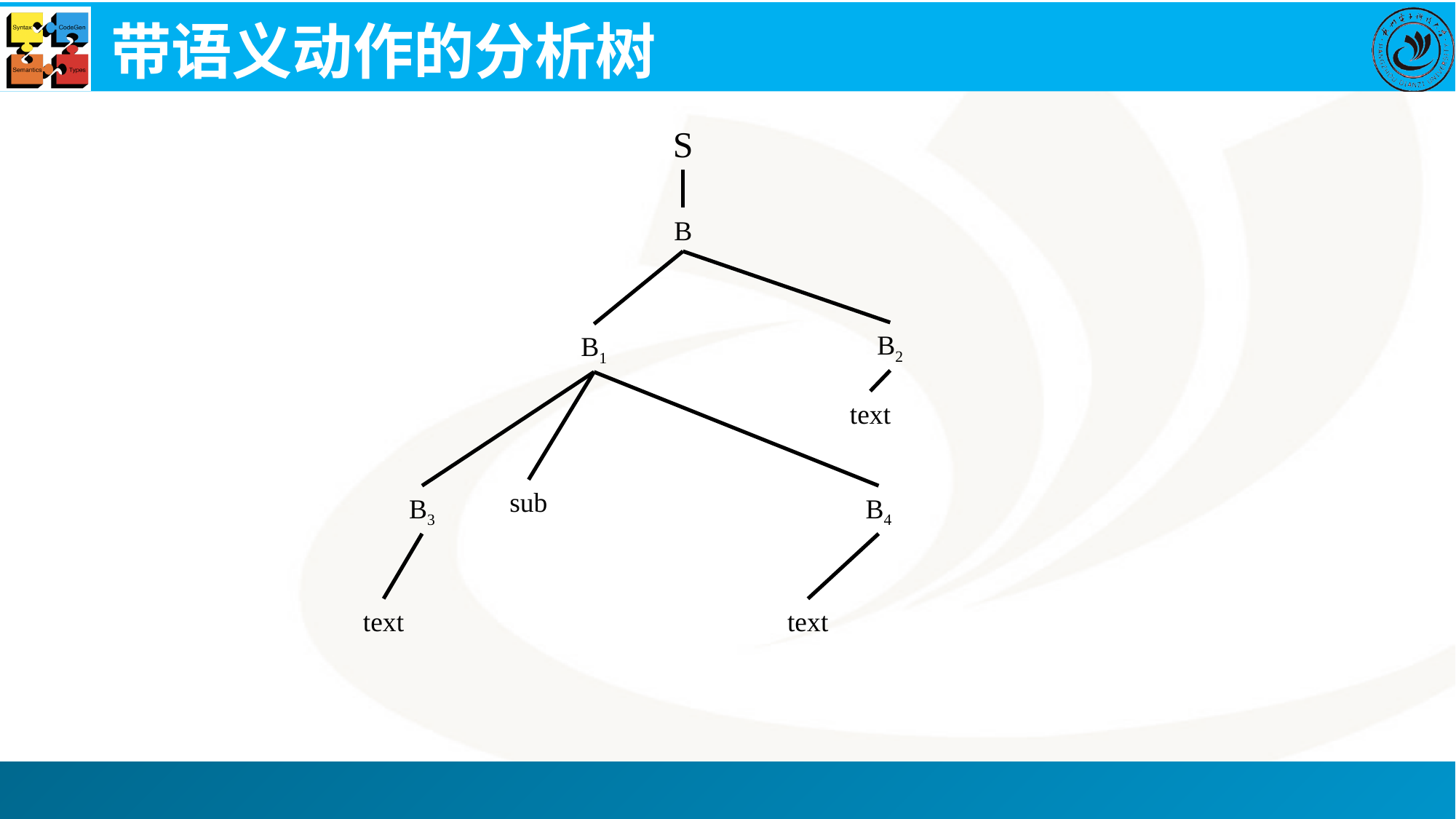

# 带语义动作的分析树
S
B
B2
B1
text
sub
B3
B4
text
text